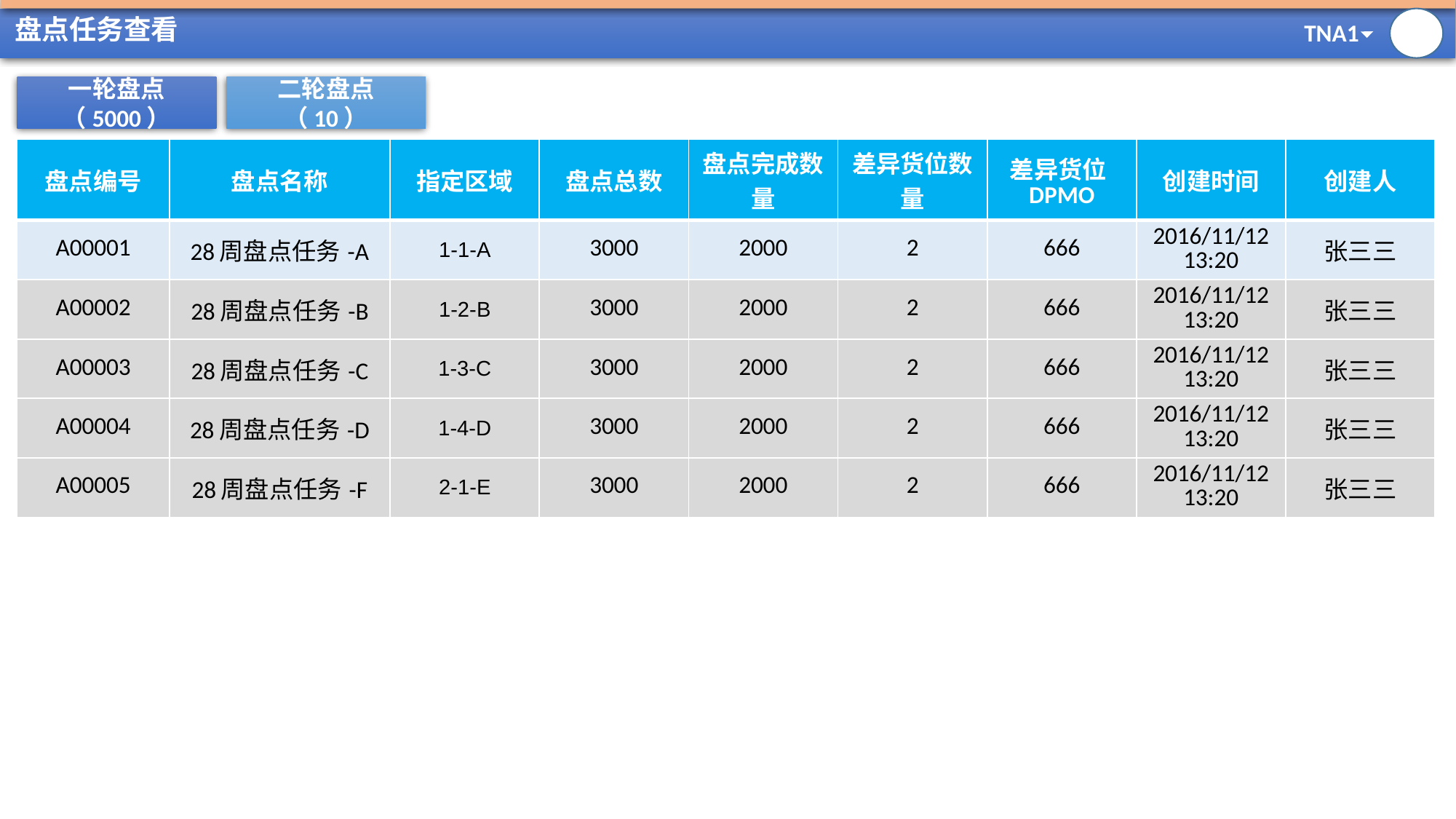

# 盘点任务查看
一轮盘点（5000）
二轮盘点（10）
| 盘点编号 | 盘点名称 | 指定区域 | 盘点总数 | 盘点完成数量 | 差异货位数量 | 差异货位DPMO | 创建时间 | 创建人 |
| --- | --- | --- | --- | --- | --- | --- | --- | --- |
| A00001 | 28周盘点任务-A | 1-1-A | 3000 | 2000 | 2 | 666 | 2016/11/12 13:20 | 张三三 |
| A00002 | 28周盘点任务-B | 1-2-B | 3000 | 2000 | 2 | 666 | 2016/11/12 13:20 | 张三三 |
| A00003 | 28周盘点任务-C | 1-3-C | 3000 | 2000 | 2 | 666 | 2016/11/12 13:20 | 张三三 |
| A00004 | 28周盘点任务-D | 1-4-D | 3000 | 2000 | 2 | 666 | 2016/11/12 13:20 | 张三三 |
| A00005 | 28周盘点任务-F | 2-1-E | 3000 | 2000 | 2 | 666 | 2016/11/12 13:20 | 张三三 |